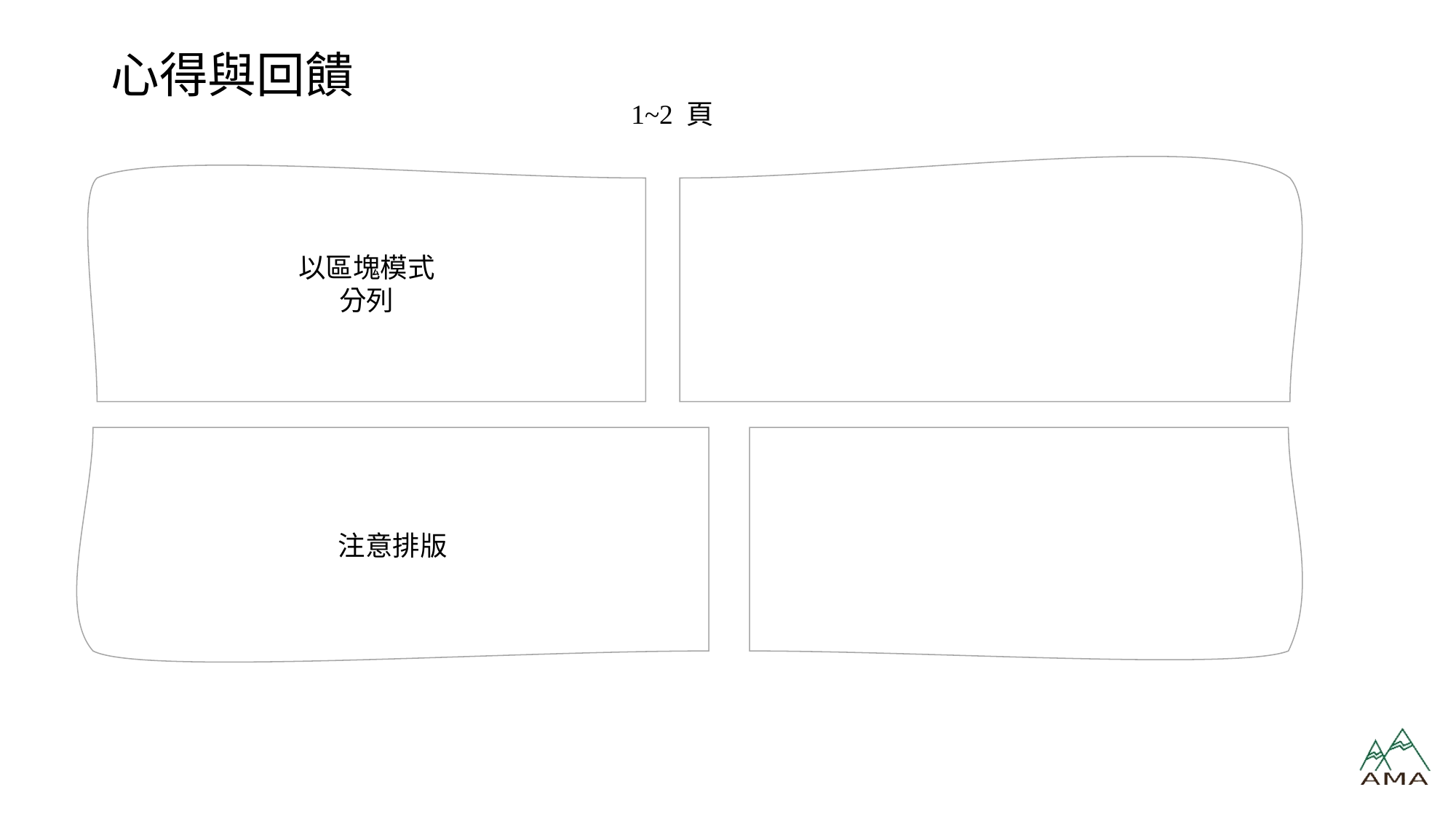

# 心得與回饋
1~2 頁

以區塊模式
分列
注意排版